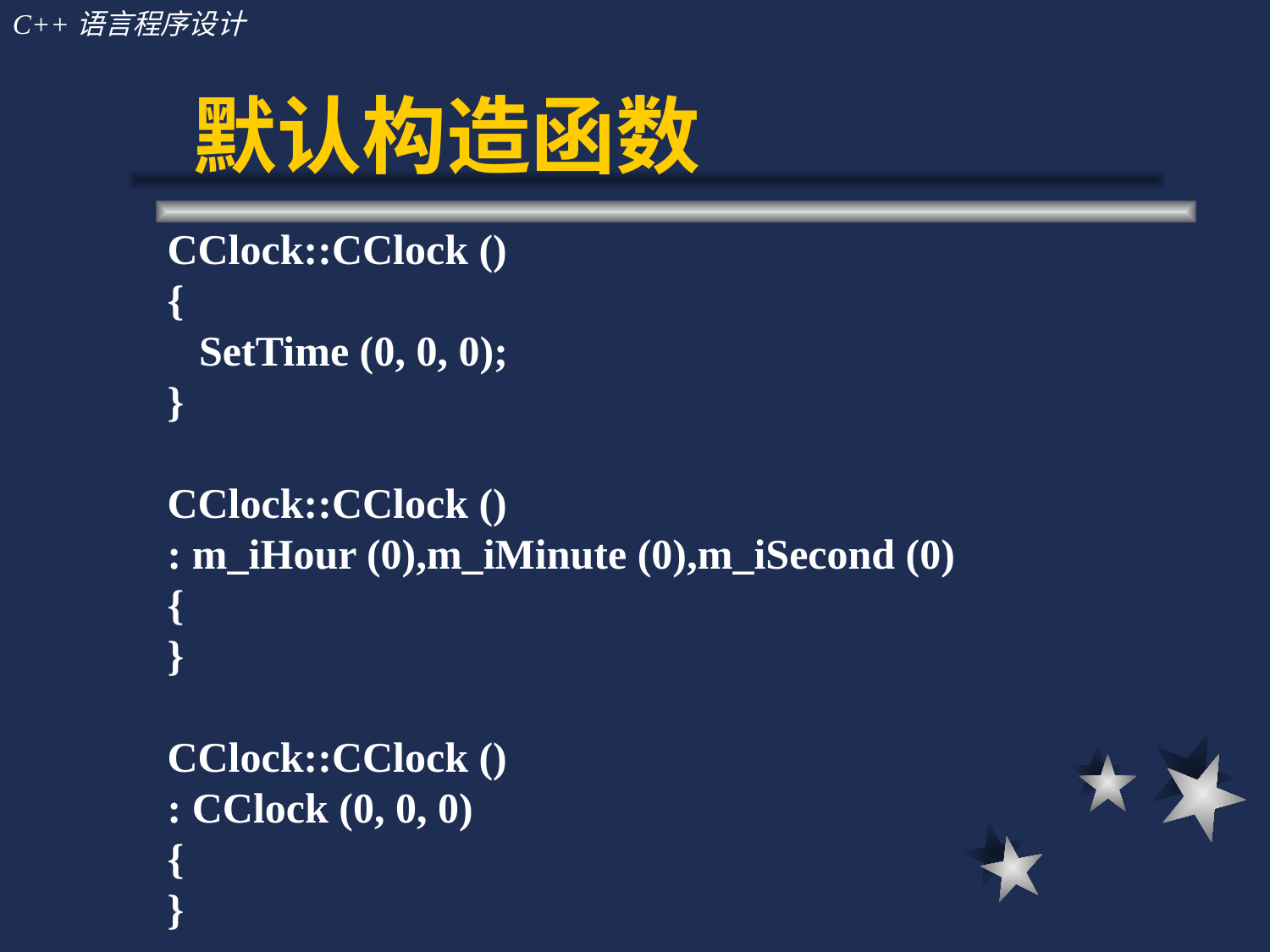

# 默认构造函数
CClock::CClock ()
{
   SetTime (0, 0, 0);
}

CClock::CClock ()
: m_iHour (0),m_iMinute (0),m_iSecond (0)
{
}

CClock::CClock ()
: CClock (0, 0, 0)
{
}